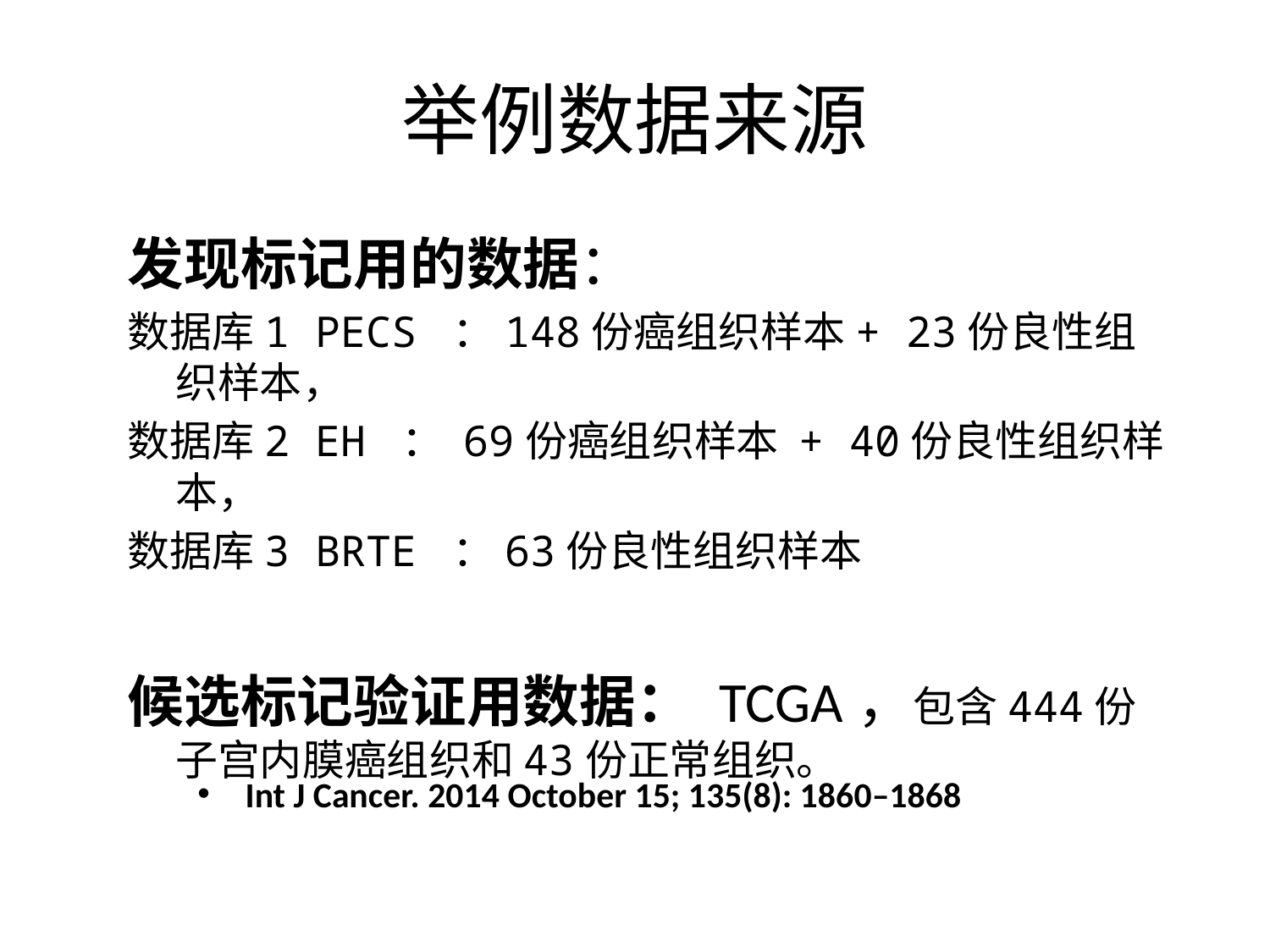

# 举例数据来源
发现标记用的数据：
数据库1 PECS ：148份癌组织样本+ 23份良性组织样本，
数据库2 EH ： 69份癌组织样本 + 40份良性组织样本，
数据库3 BRTE ：63份良性组织样本

候选标记验证用数据： TCGA，包含444份子宫内膜癌组织和43份正常组织。

Int J Cancer. 2014 October 15; 135(8): 1860–1868